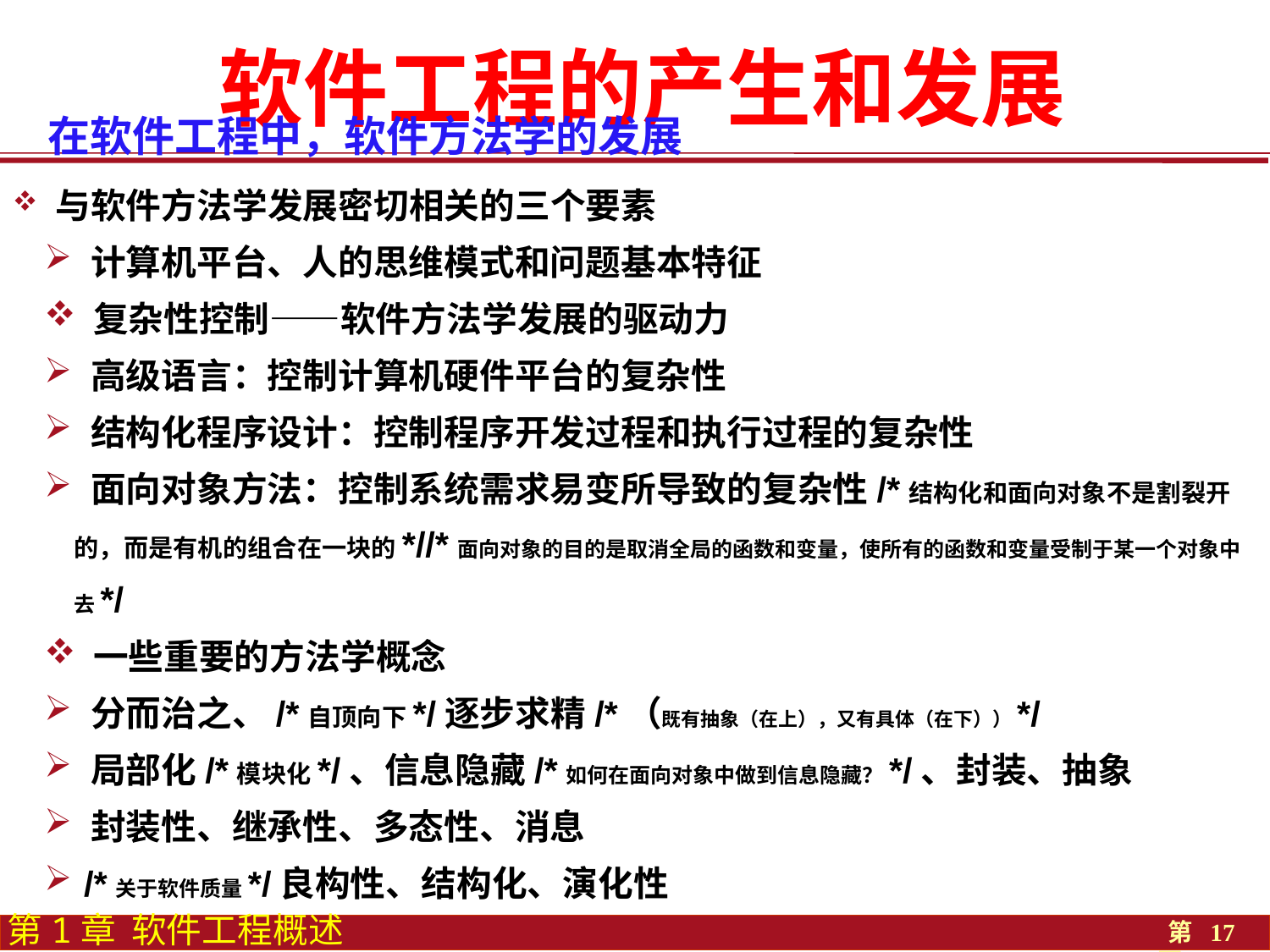

软件工程的产生和发展
在软件工程中，软件方法学的发展
 与软件方法学发展密切相关的三个要素
 计算机平台、人的思维模式和问题基本特征
 复杂性控制——软件方法学发展的驱动力
 高级语言：控制计算机硬件平台的复杂性
 结构化程序设计：控制程序开发过程和执行过程的复杂性
 面向对象方法：控制系统需求易变所导致的复杂性/*结构化和面向对象不是割裂开的，而是有机的组合在一块的*//*面向对象的目的是取消全局的函数和变量，使所有的函数和变量受制于某一个对象中去*/
 一些重要的方法学概念
 分而治之、/*自顶向下*/逐步求精/*（既有抽象（在上），又有具体（在下））*/
 局部化/*模块化*/、信息隐藏/*如何在面向对象中做到信息隐藏？*/、封装、抽象
 封装性、继承性、多态性、消息
 /*关于软件质量*/良构性、结构化、演化性